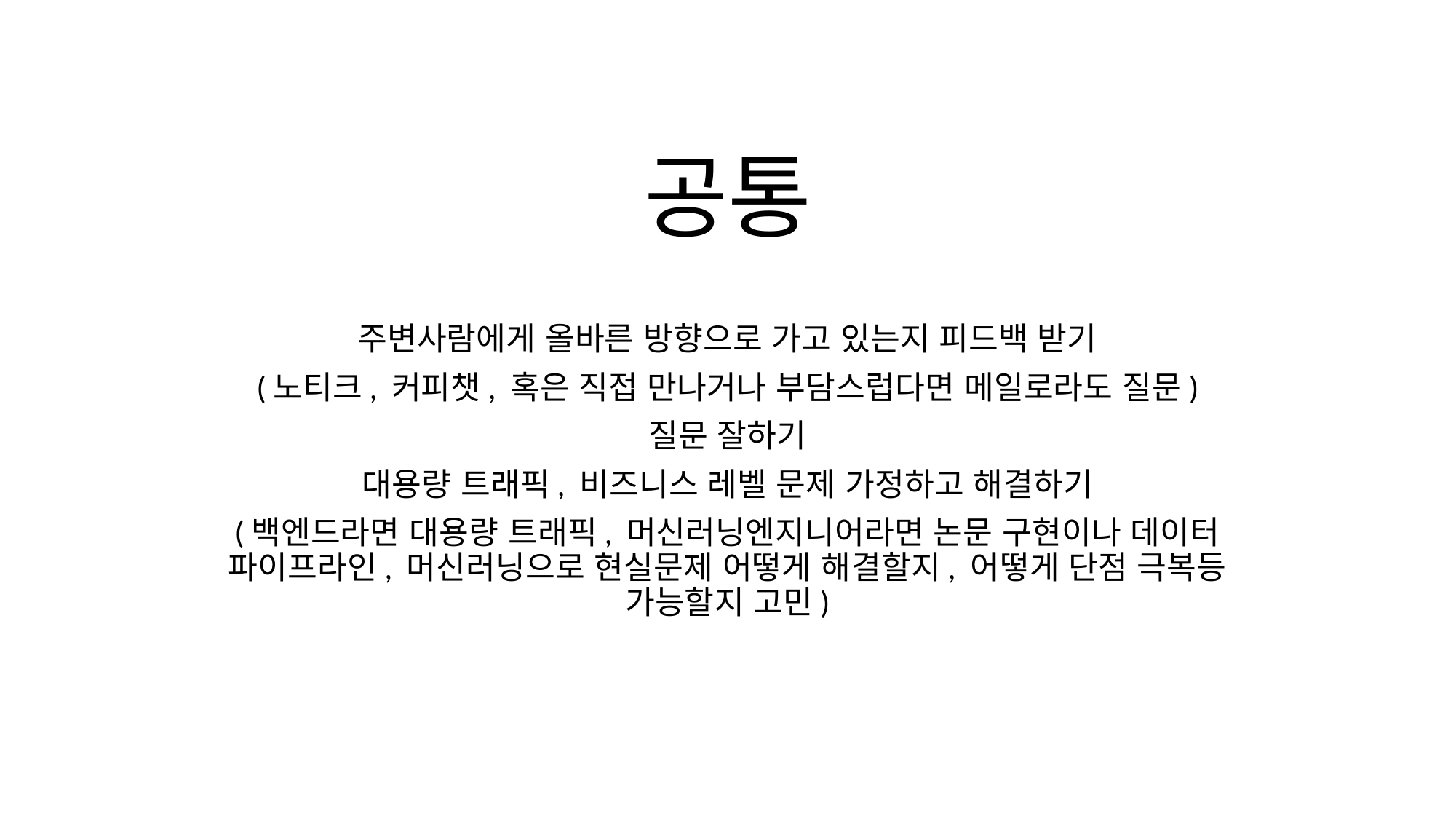

# 공통
주변사람에게 올바른 방향으로 가고 있는지 피드백 받기
(노티크, 커피챗, 혹은 직접 만나거나 부담스럽다면 메일로라도 질문)
질문 잘하기
대용량 트래픽, 비즈니스 레벨 문제 가정하고 해결하기
(백엔드라면 대용량 트래픽, 머신러닝엔지니어라면 논문 구현이나 데이터 파이프라인, 머신러닝으로 현실문제 어떻게 해결할지, 어떻게 단점 극복등 가능할지 고민)